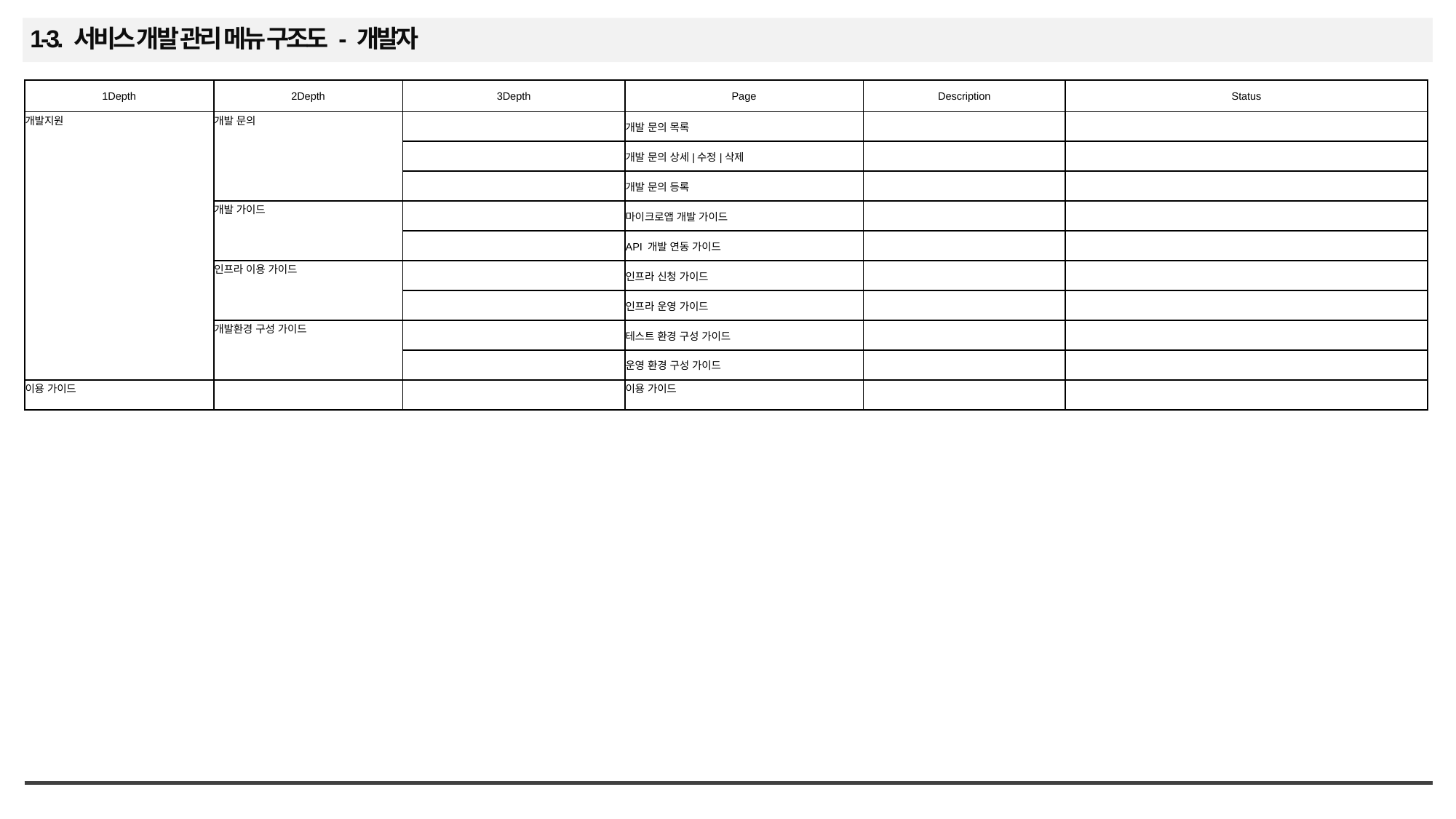

1-3. 서비스 개발 관리 메뉴 구조도 - 개발자
| 1Depth | 2Depth | 3Depth | Page | Description | Status |
| --- | --- | --- | --- | --- | --- |
| 개발지원 | 개발 문의 |  | 개발 문의 목록 |  |  |
|  |  |  | 개발 문의 상세|수정|삭제 |  |  |
|  |  |  | 개발 문의 등록 |  |  |
|  | 개발 가이드 |  | 마이크로앱 개발 가이드 |  |  |
|  |  |  | API 개발 연동 가이드 |  |  |
|  | 인프라 이용 가이드 |  | 인프라 신청 가이드 |  |  |
|  |  |  | 인프라 운영 가이드 |  |  |
|  | 개발환경 구성 가이드 |  | 테스트 환경 구성 가이드 |  |  |
|  |  |  | 운영 환경 구성 가이드 |  |  |
| 이용 가이드 |  |  | 이용 가이드 |  |  |